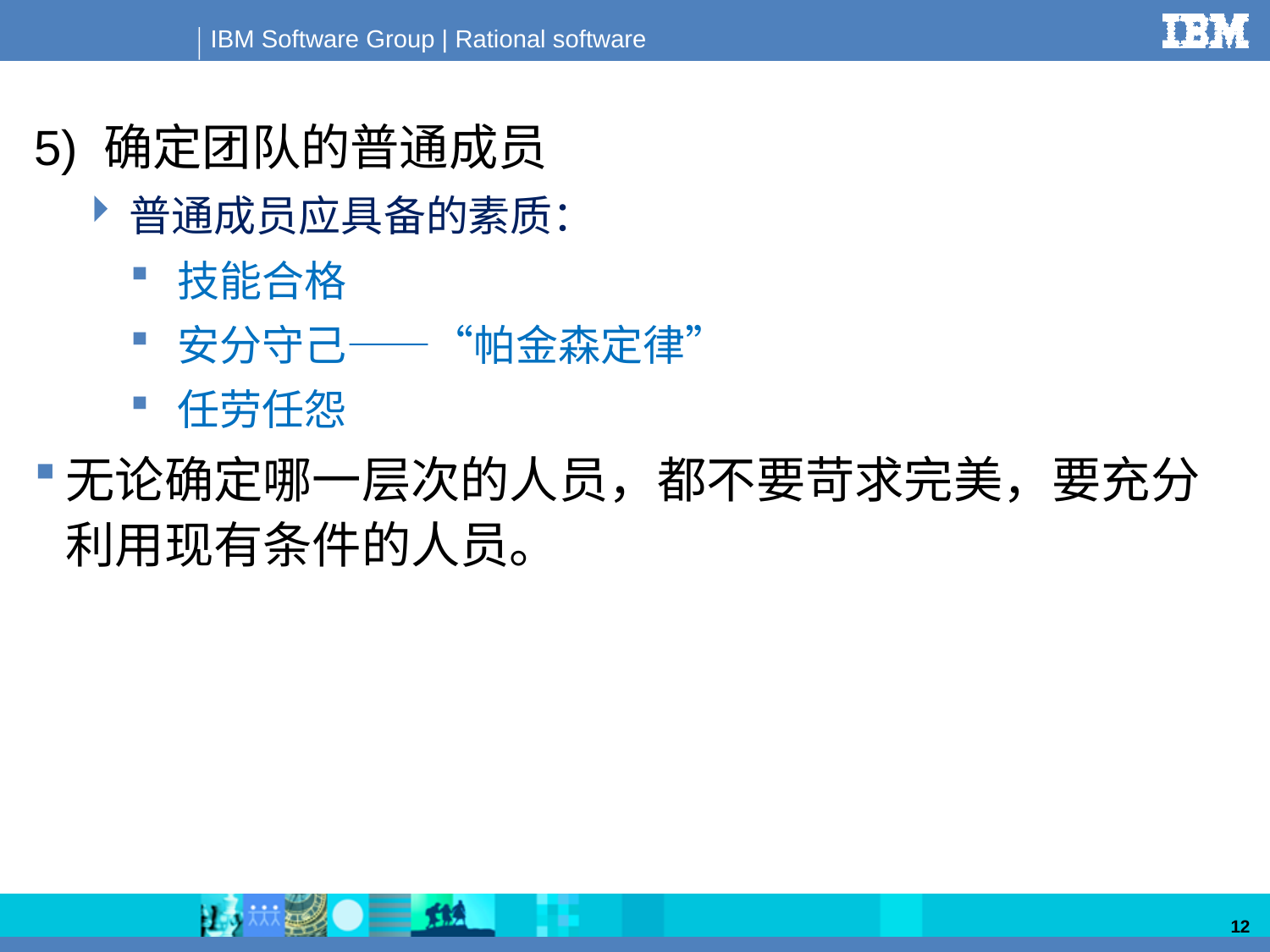

5) 确定团队的普通成员
普通成员应具备的素质：
技能合格
安分守己——“帕金森定律”
任劳任怨
无论确定哪一层次的人员，都不要苛求完美，要充分利用现有条件的人员。

12